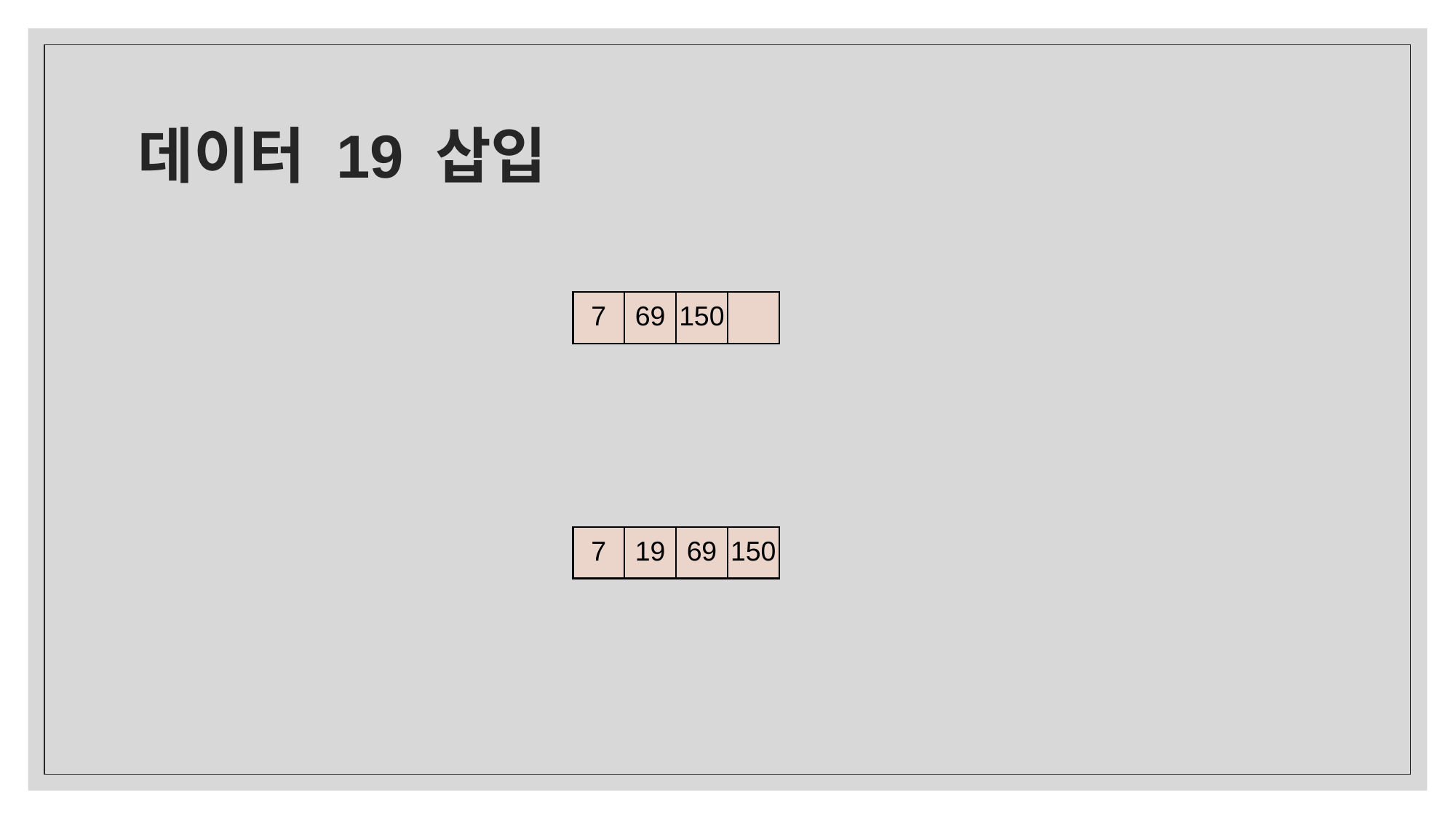

# 데이터 19 삽입
7
69
150

7
19
69
150